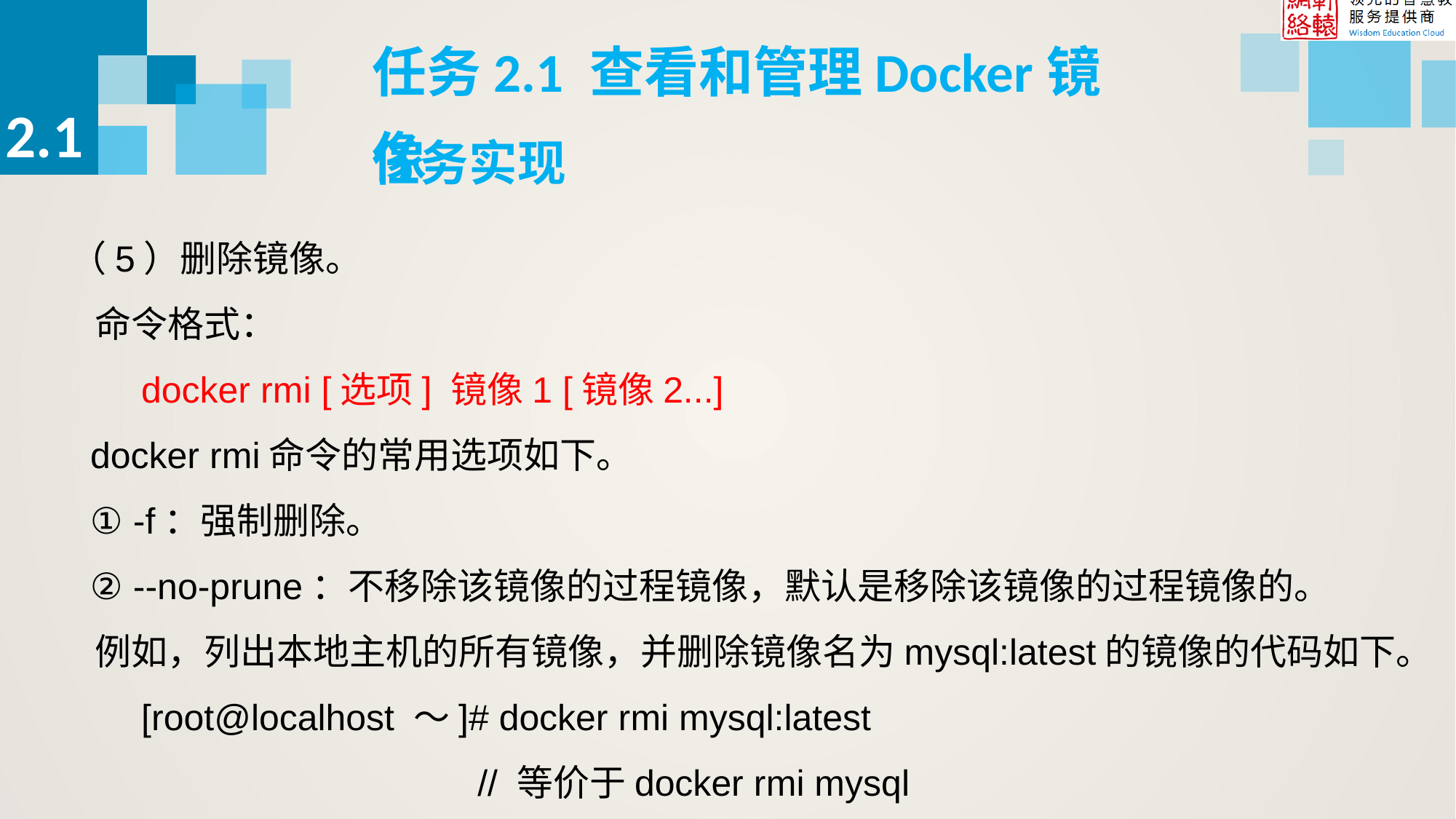

任务2.1 查看和管理Docker镜像
2.1
任务实现
（5）删除镜像。
  命令格式：
       docker rmi [选项] 镜像1 [镜像2...]
  docker rmi命令的常用选项如下。
  ① -f：强制删除。
  ② --no-prune：不移除该镜像的过程镜像，默认是移除该镜像的过程镜像的。
  例如，列出本地主机的所有镜像，并删除镜像名为mysql:latest的镜像的代码如下。
       [root@localhost ～]# docker rmi mysql:latest
                                        // 等价于docker rmi mysql